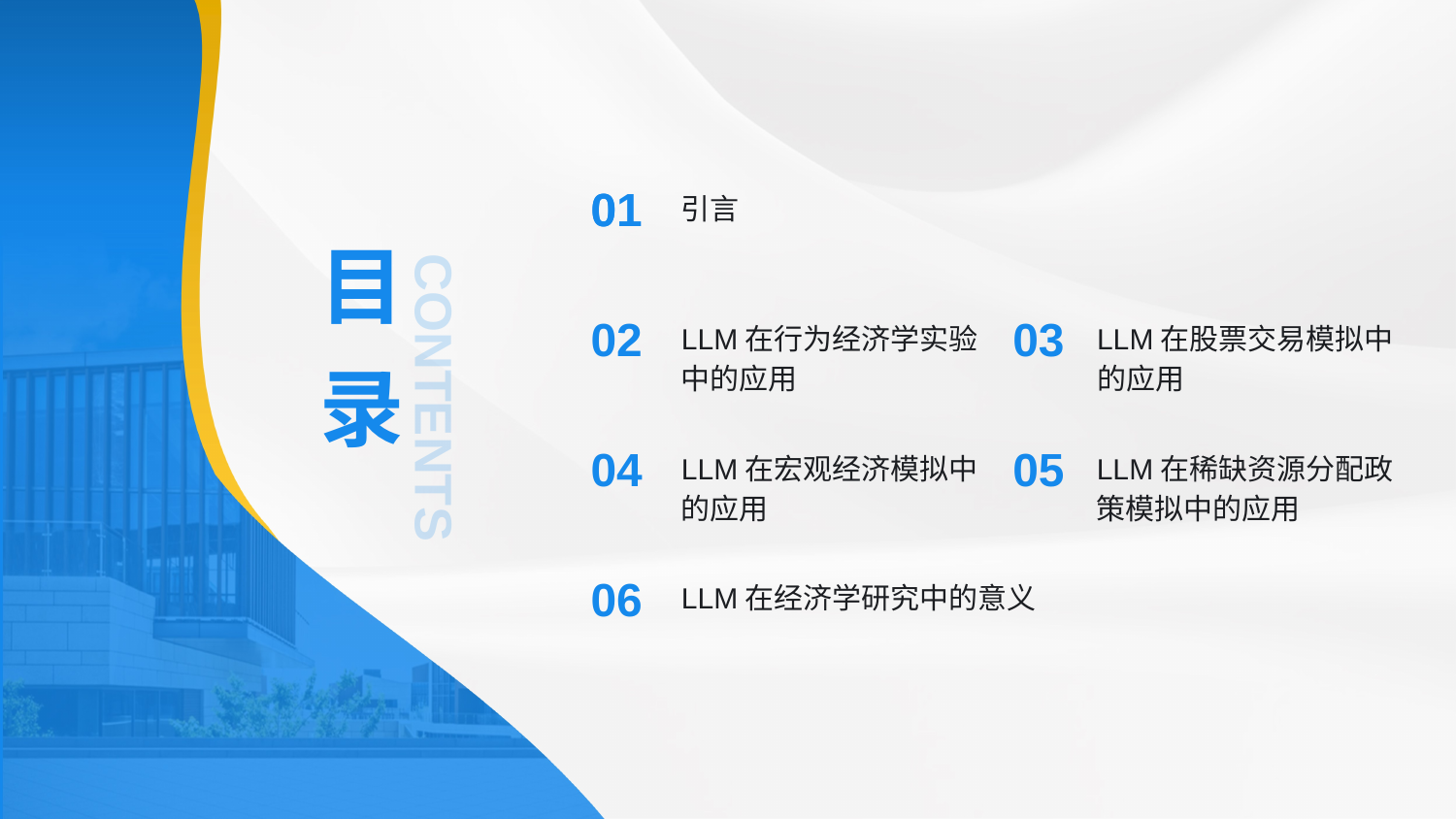

01
0
引言
目
录
CONTENTS
02
03
LLM在行为经济学实验中的应用
LLM在股票交易模拟中的应用
04
05
LLM在宏观经济模拟中的应用
LLM在稀缺资源分配政策模拟中的应用
06
LLM在经济学研究中的意义